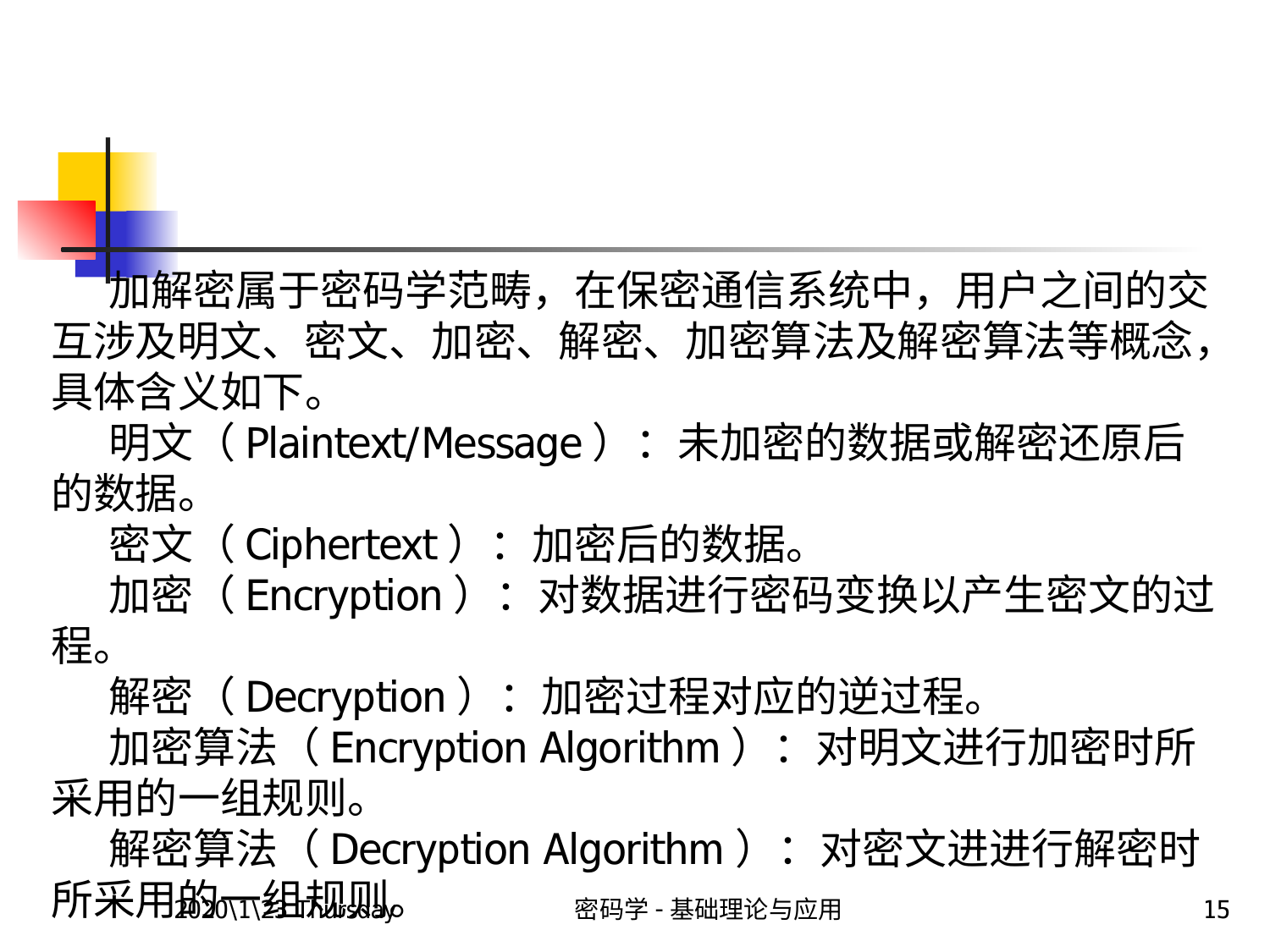

加解密属于密码学范畴，在保密通信系统中，用户之间的交互涉及明文、密文、加密、解密、加密算法及解密算法等概念，具体含义如下。
     明文（Plaintext/Message）：未加密的数据或解密还原后的数据。
     密文（Ciphertext）：加密后的数据。
     加密（Encryption）：对数据进行密码变换以产生密文的过程。
     解密（Decryption）：加密过程对应的逆过程。
     加密算法（Encryption Algorithm）：对明文进行加密时所采用的一组规则。
     解密算法（Decryption Algorithm）：对密文进进行解密时所采用的一组规则。
2020\1\23 Thursday
密码学-基础理论与应用
15